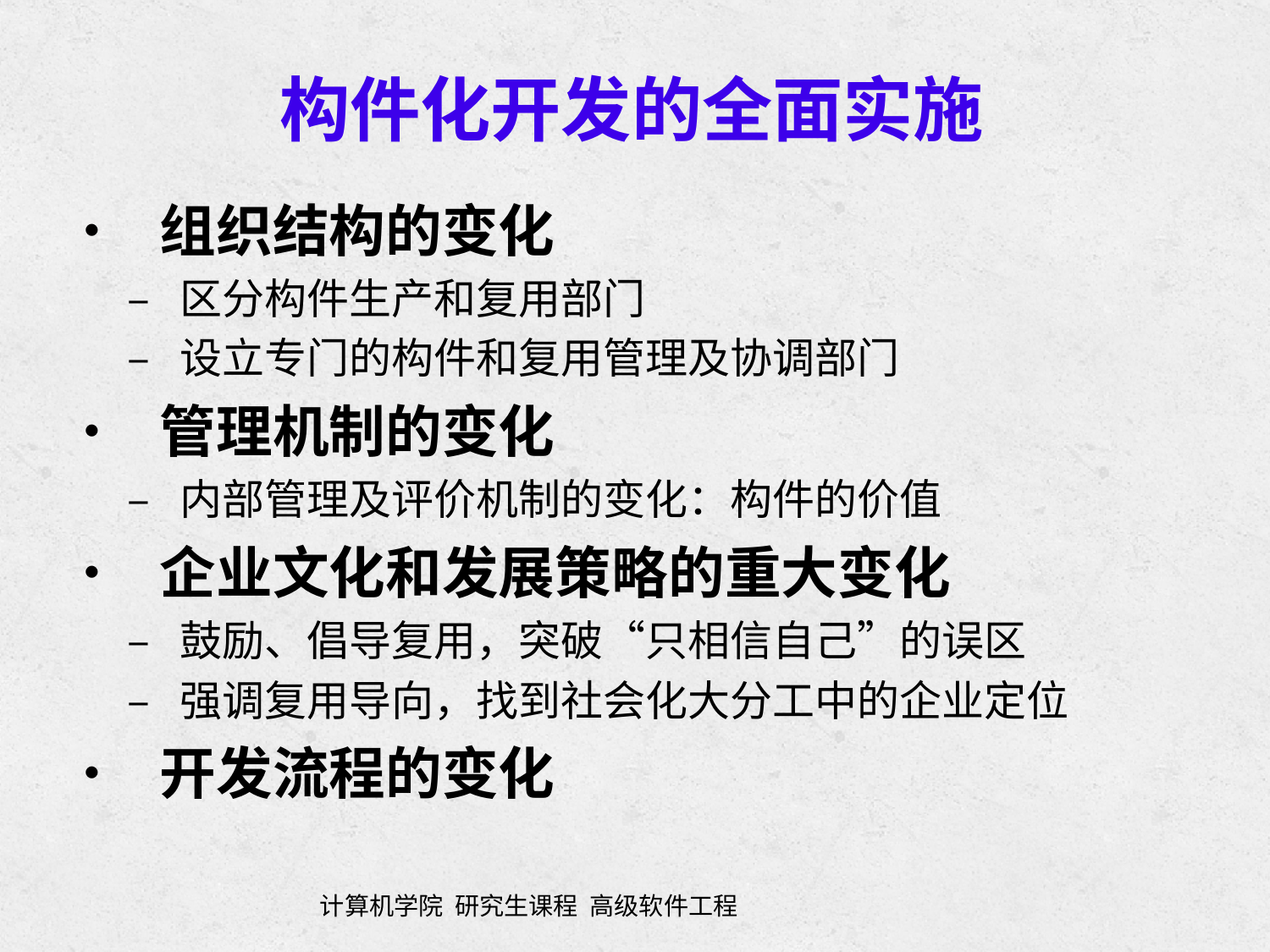

构件化开发的全面实施

•  组织结构的变化
	–  区分构件生产和复用部门
	–  设立专门的构件和复用管理及协调部门
•  管理机制的变化
	–  内部管理及评价机制的变化：构件的价值
•  企业文化和发展策略的重大变化
	–  鼓励、倡导复用，突破“只相信自己”的误区
	–  强调复用导向，找到社会化大分工中的企业定位
•  开发流程的变化

			计算机学院  研究生课程  高级软件工程